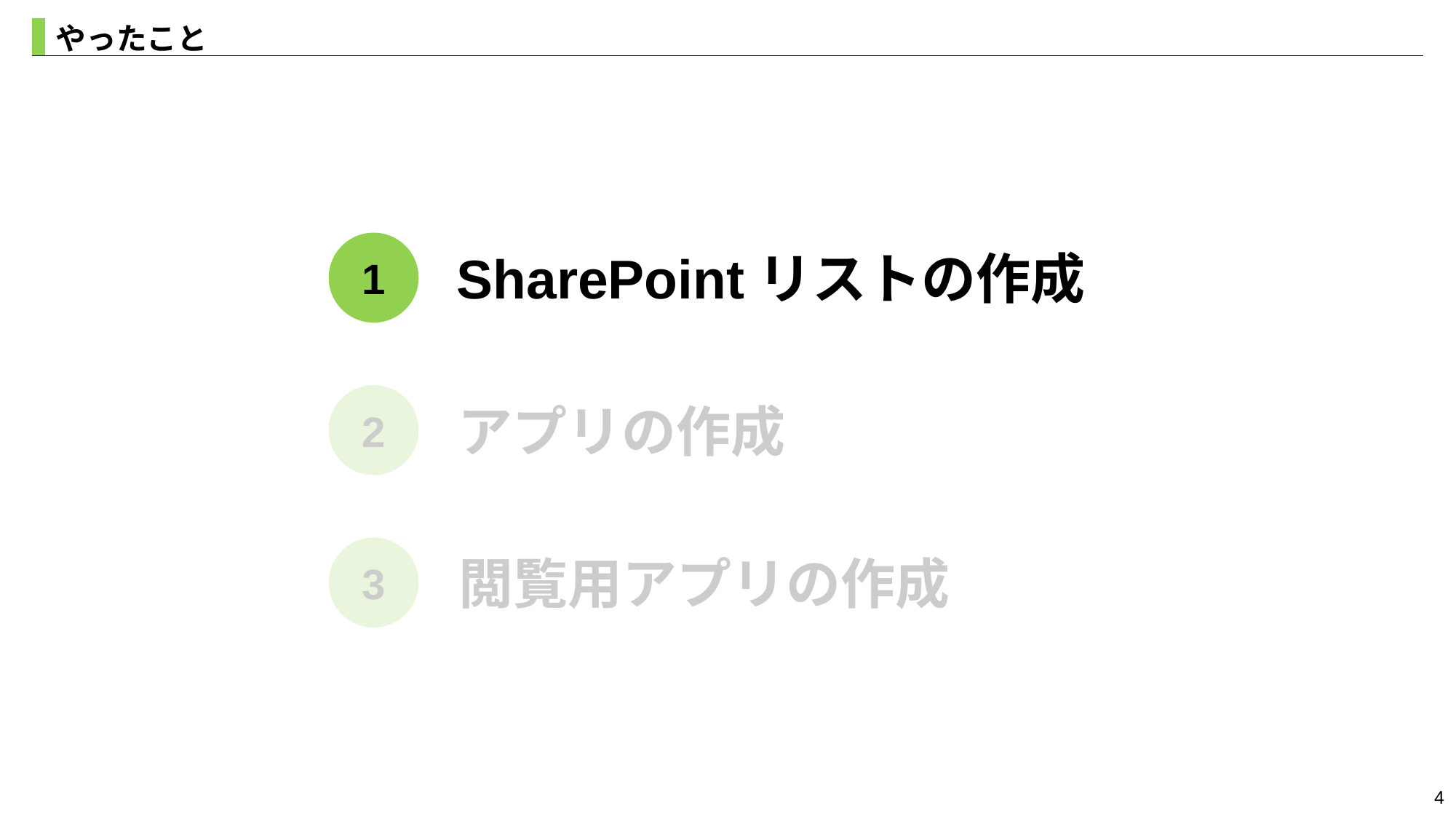

やったこと

1
SharePointリストの作成

2
アプリの作成

3
閲覧用アプリの作成
4